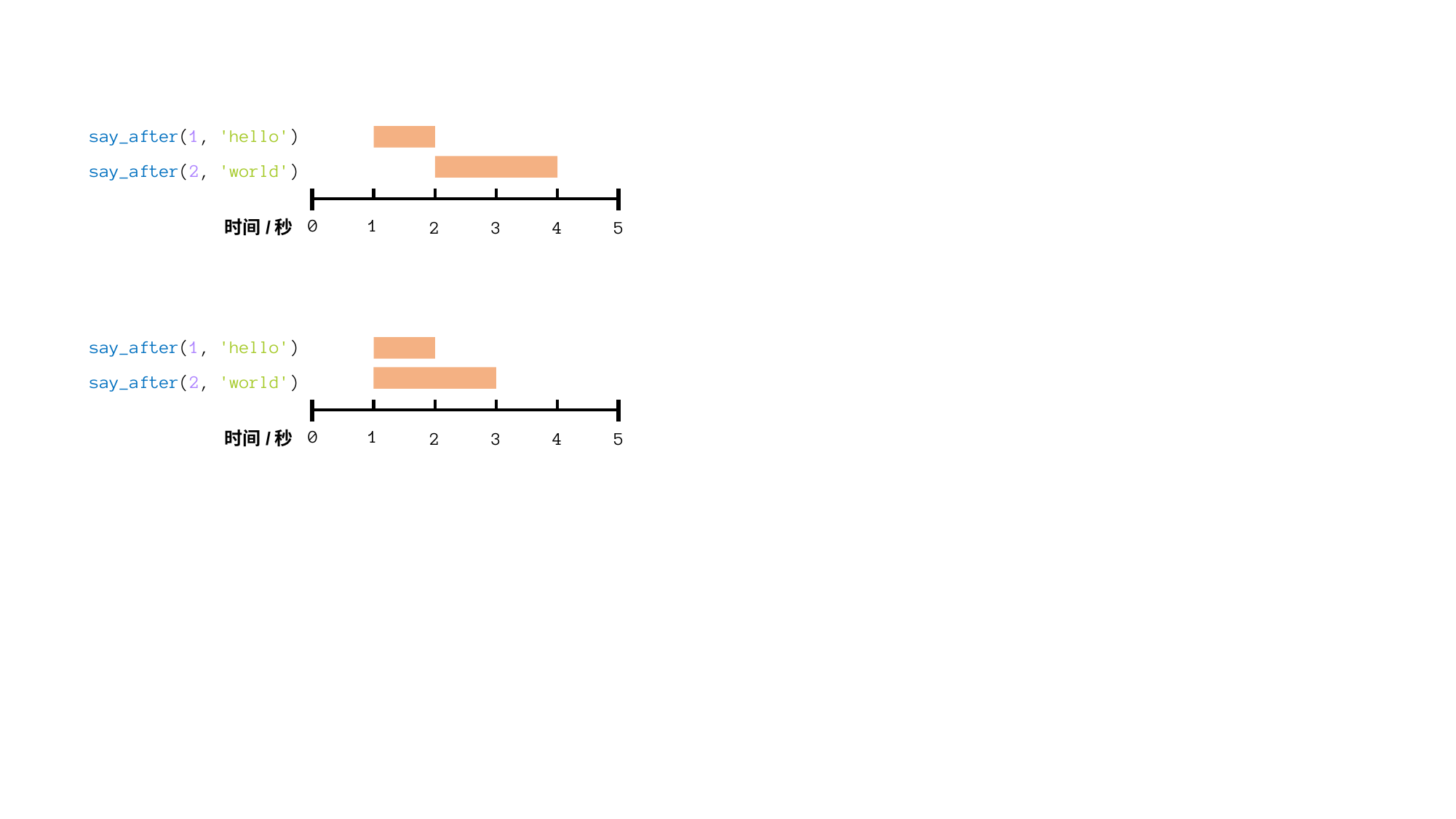

say_after(1, 'hello')

say_after(2, 'world')

0
1
时间/秒
2
3
4
5
say_after(1, 'hello')

say_after(2, 'world')

0
1
时间/秒
2
3
4
5